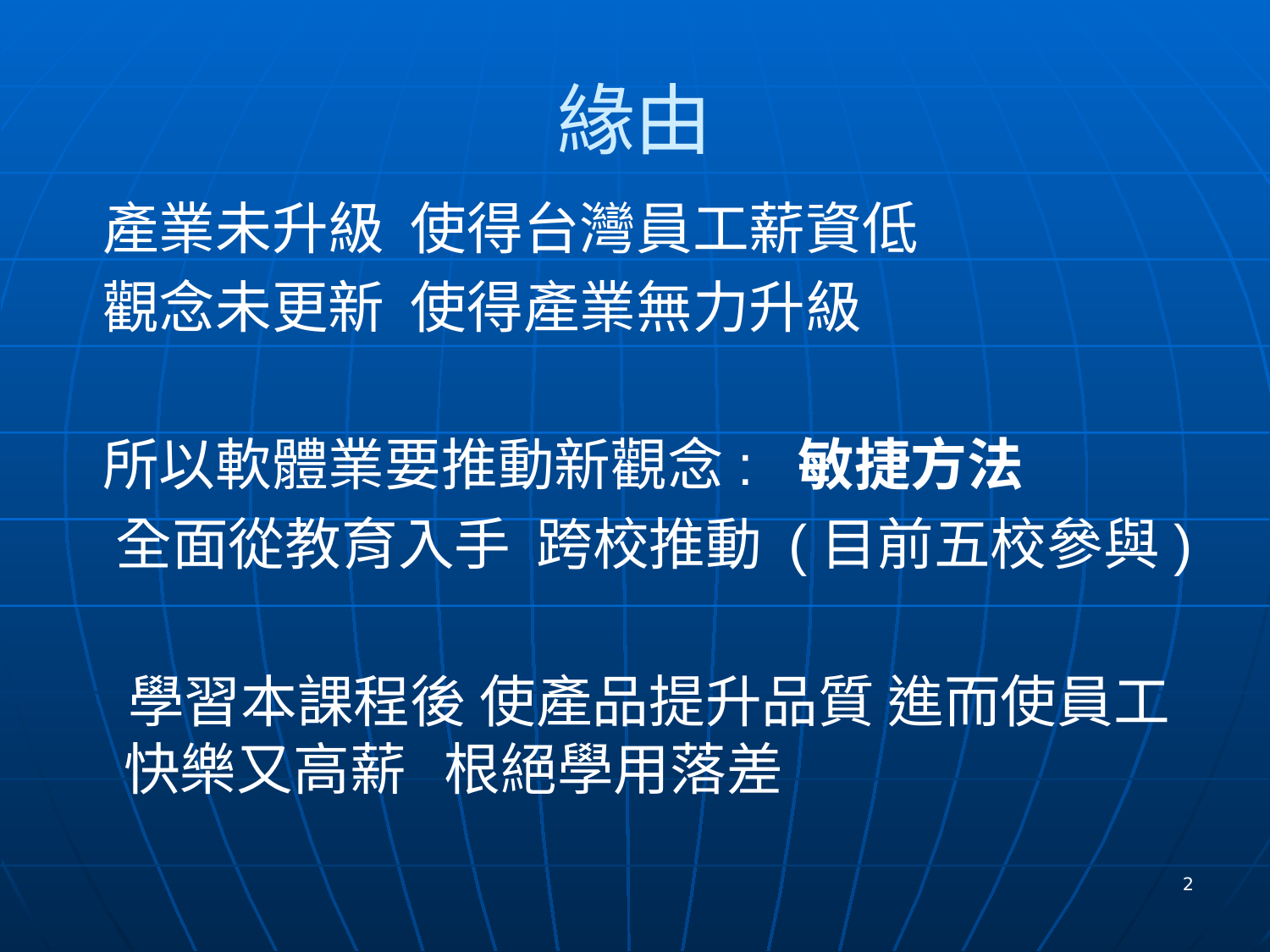

# 緣由
 產業未升級  使得台灣員工薪資低
 觀念未更新  使得產業無力升級

 所以軟體業要推動新觀念:  敏捷方法
  全面從教育入手  跨校推動 (目前五校參與)

   學習本課程後 使產品提升品質 進而使員工快樂又高薪   根絕學用落差

2